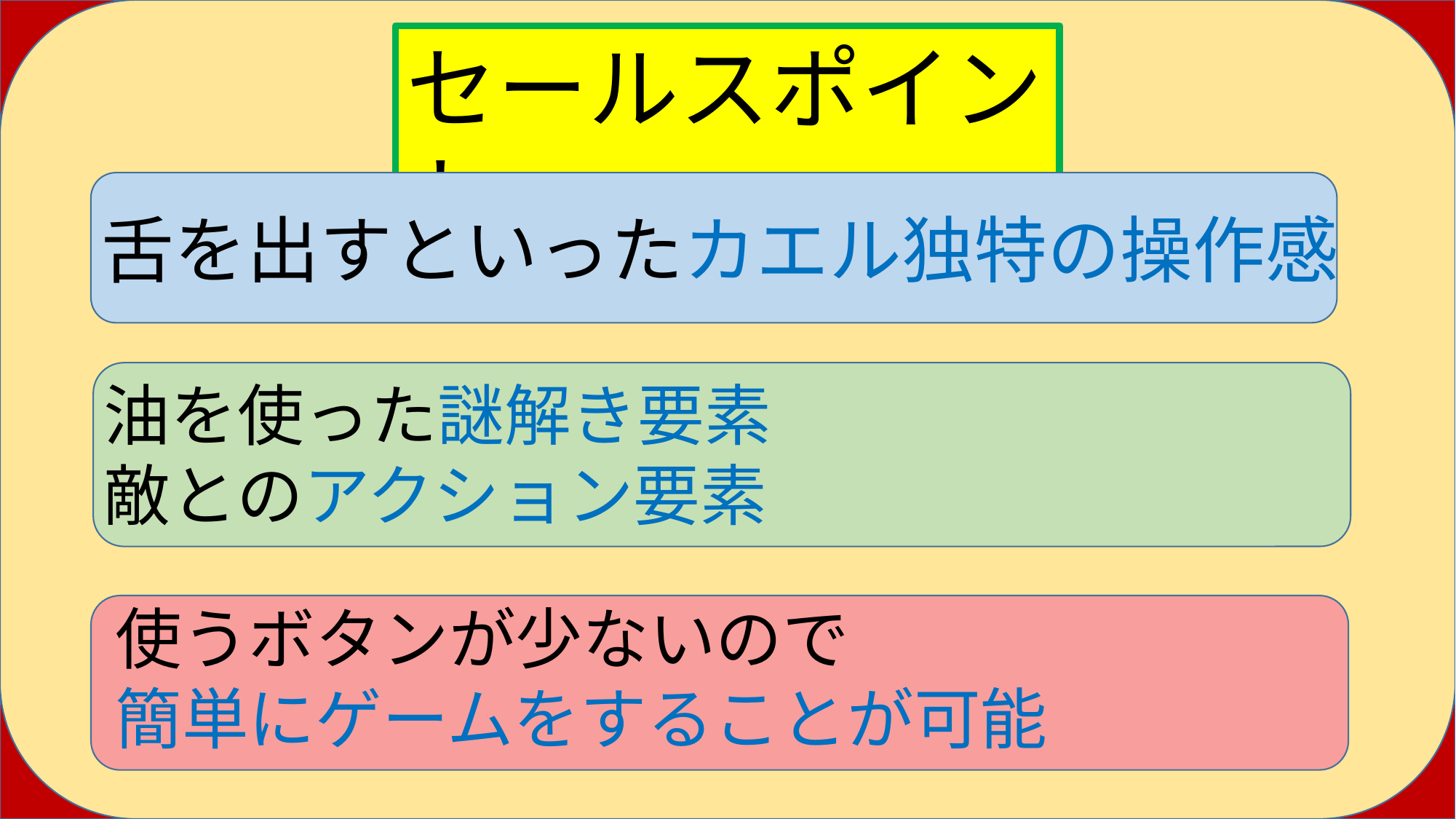

セールスポイント

舌を出すといったカエル独特の操作感

油を使った謎解き要素
敵とのアクション要素
使うボタンが少ないので
簡単にゲームをすることが可能